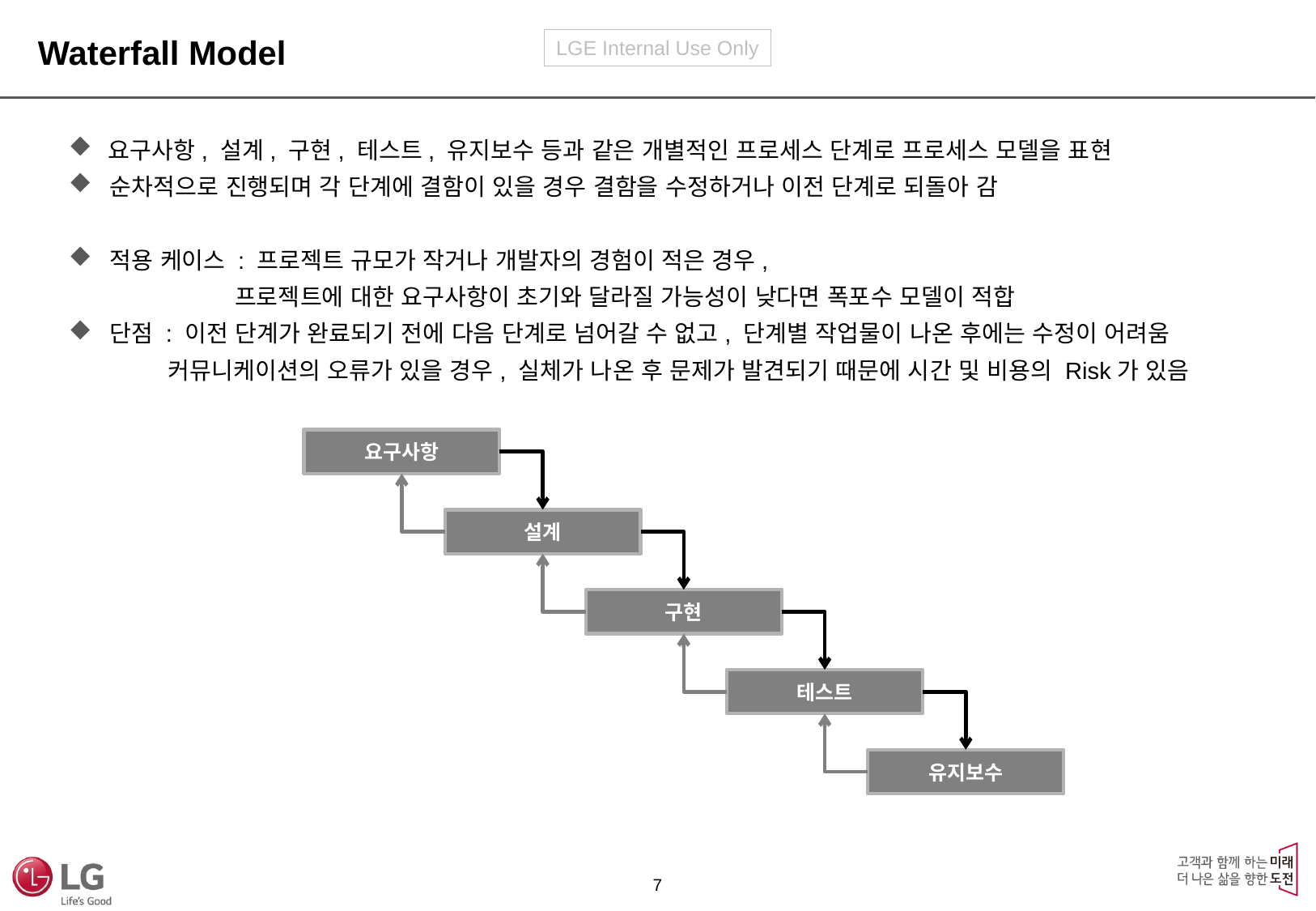

Waterfall Model
 요구사항, 설계, 구현, 테스트, 유지보수 등과 같은 개별적인 프로세스 단계로 프로세스 모델을 표현
 순차적으로 진행되며 각 단계에 결함이 있을 경우 결함을 수정하거나 이전 단계로 되돌아 감

 적용 케이스 : 프로젝트 규모가 작거나 개발자의 경험이 적은 경우,
                        프로젝트에 대한 요구사항이 초기와 달라질 가능성이 낮다면 폭포수 모델이 적합
 단점 : 이전 단계가 완료되기 전에 다음 단계로 넘어갈 수 없고, 단계별 작업물이 나온 후에는 수정이 어려움
              커뮤니케이션의 오류가 있을 경우, 실체가 나온 후 문제가 발견되기 때문에 시간 및 비용의 Risk가 있음
요구사항
설계
구현
테스트
유지보수
7